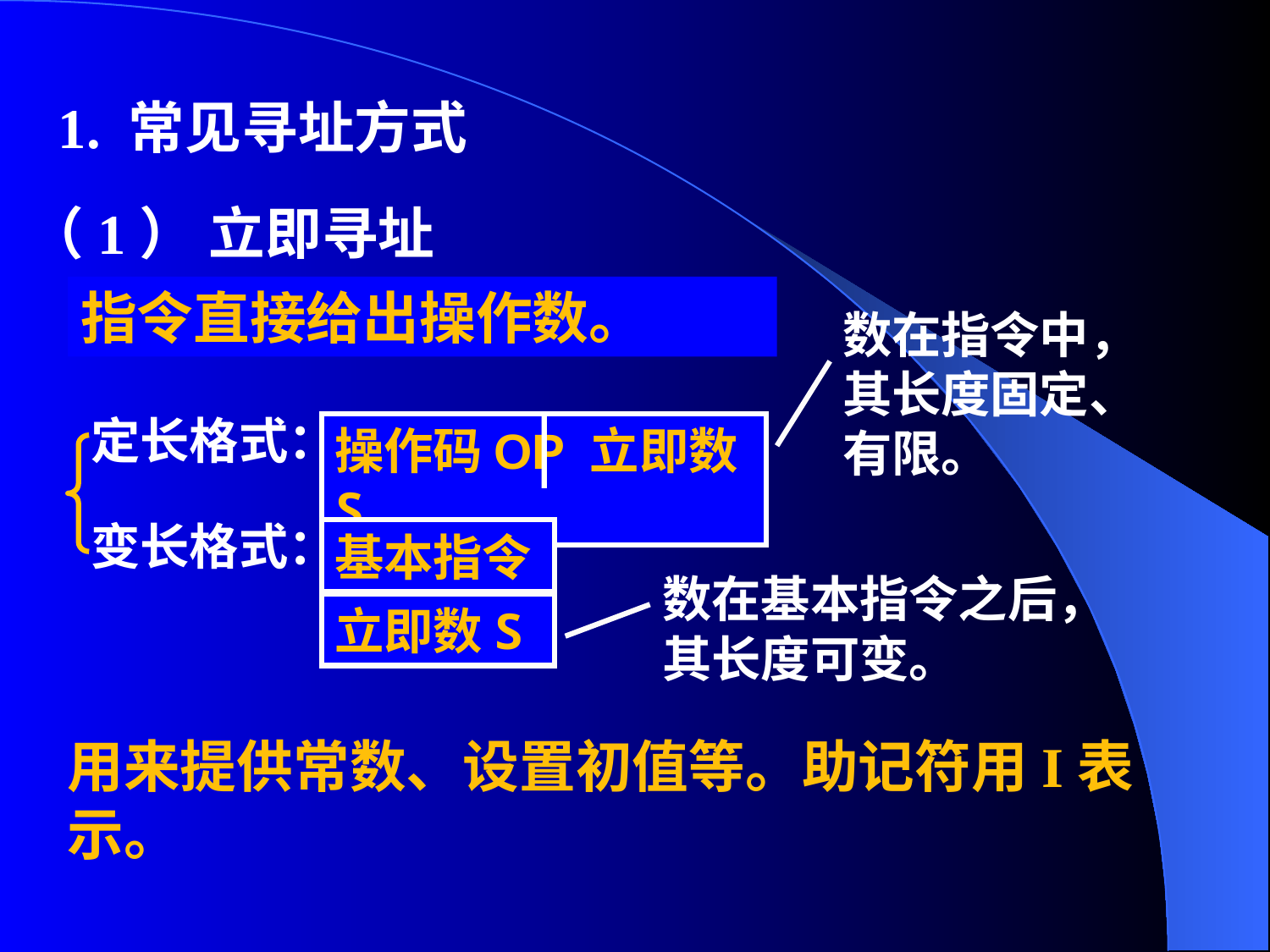

1. 常见寻址方式
（1） 立即寻址
指令直接给出操作数。
数在指令中，其长度固定、有限。

定长格式：
操作码OP 立即数S

变长格式：
基本指令
立即数S
数在基本指令之后，其长度可变。

用来提供常数、设置初值等。助记符用I表示。